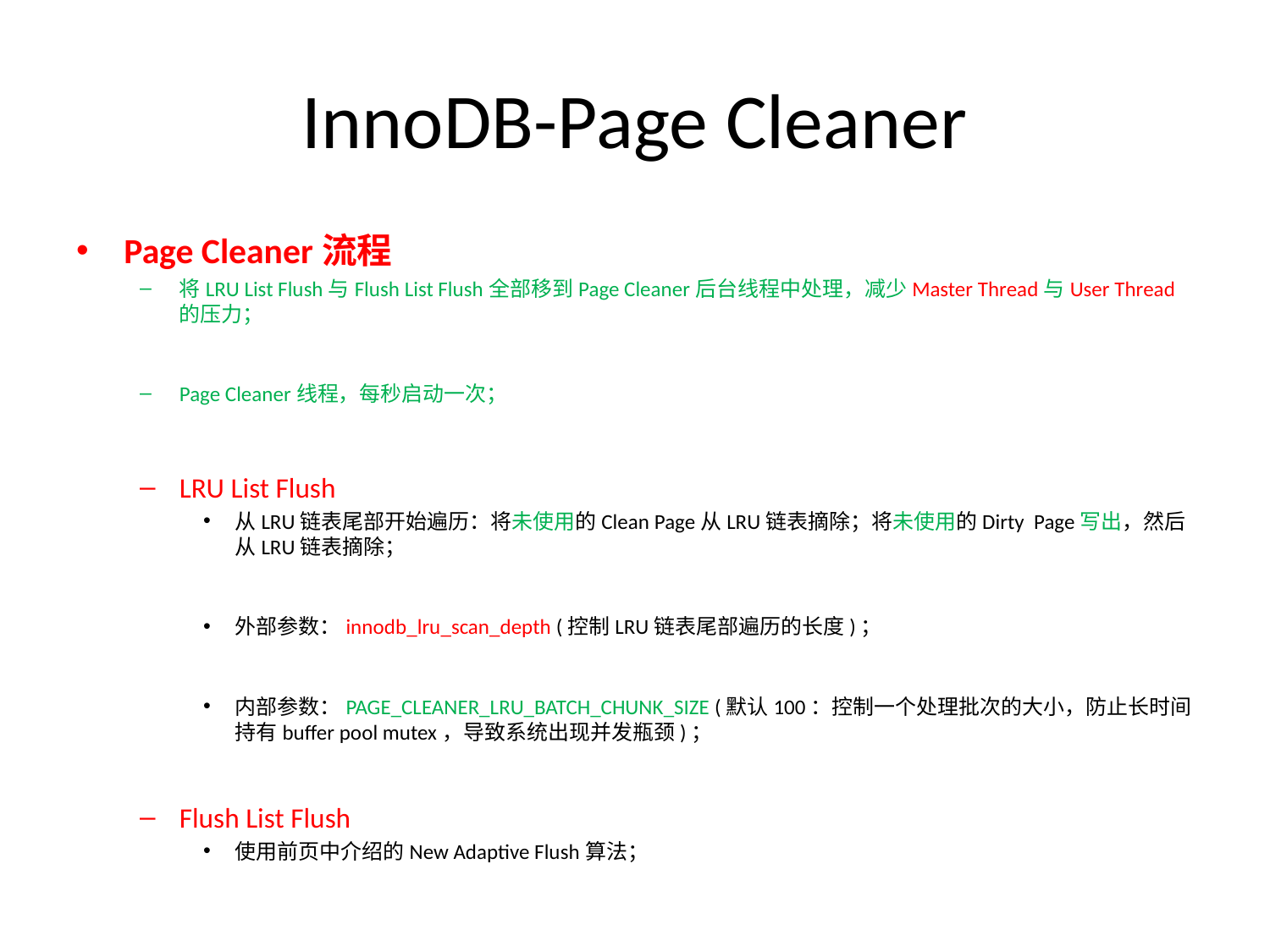

# InnoDB-Page Cleaner
Page Cleaner流程
将LRU List Flush与Flush List Flush全部移到Page Cleaner后台线程中处理，减少Master Thread与User Thread的压力；

Page Cleaner线程，每秒启动一次；

LRU List Flush
从LRU链表尾部开始遍历：将未使用的Clean Page从LRU链表摘除；将未使用的Dirty  Page写出，然后从LRU链表摘除；

外部参数：innodb_lru_scan_depth (控制LRU链表尾部遍历的长度)；

内部参数：PAGE_CLEANER_LRU_BATCH_CHUNK_SIZE (默认100：控制一个处理批次的大小，防止长时间持有buffer pool mutex，导致系统出现并发瓶颈)；

Flush List Flush
使用前页中介绍的New Adaptive Flush算法；